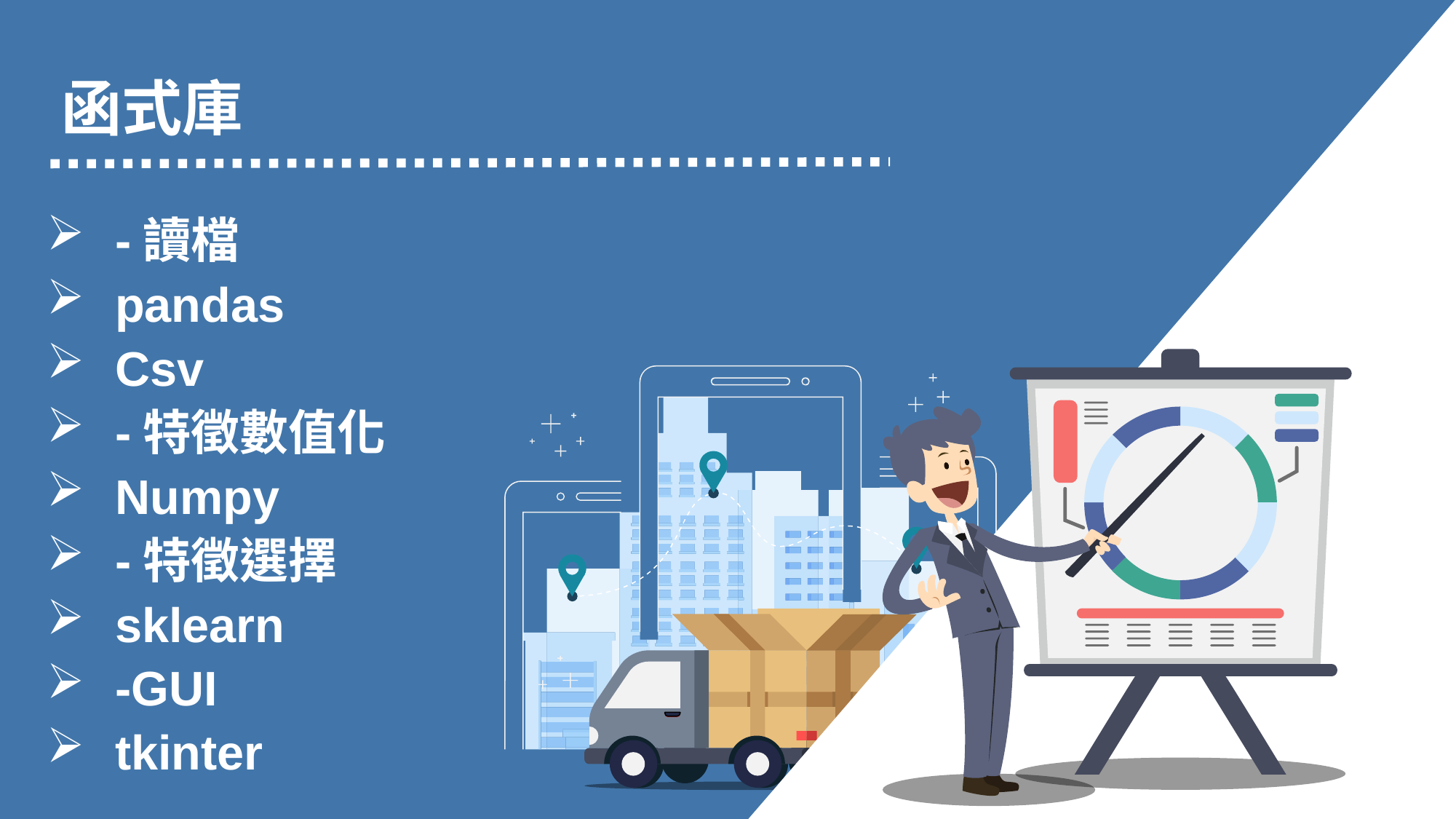

# 函式庫
-讀檔
pandas
Csv
-特徵數值化
Numpy
-特徵選擇
sklearn
-GUI
tkinter